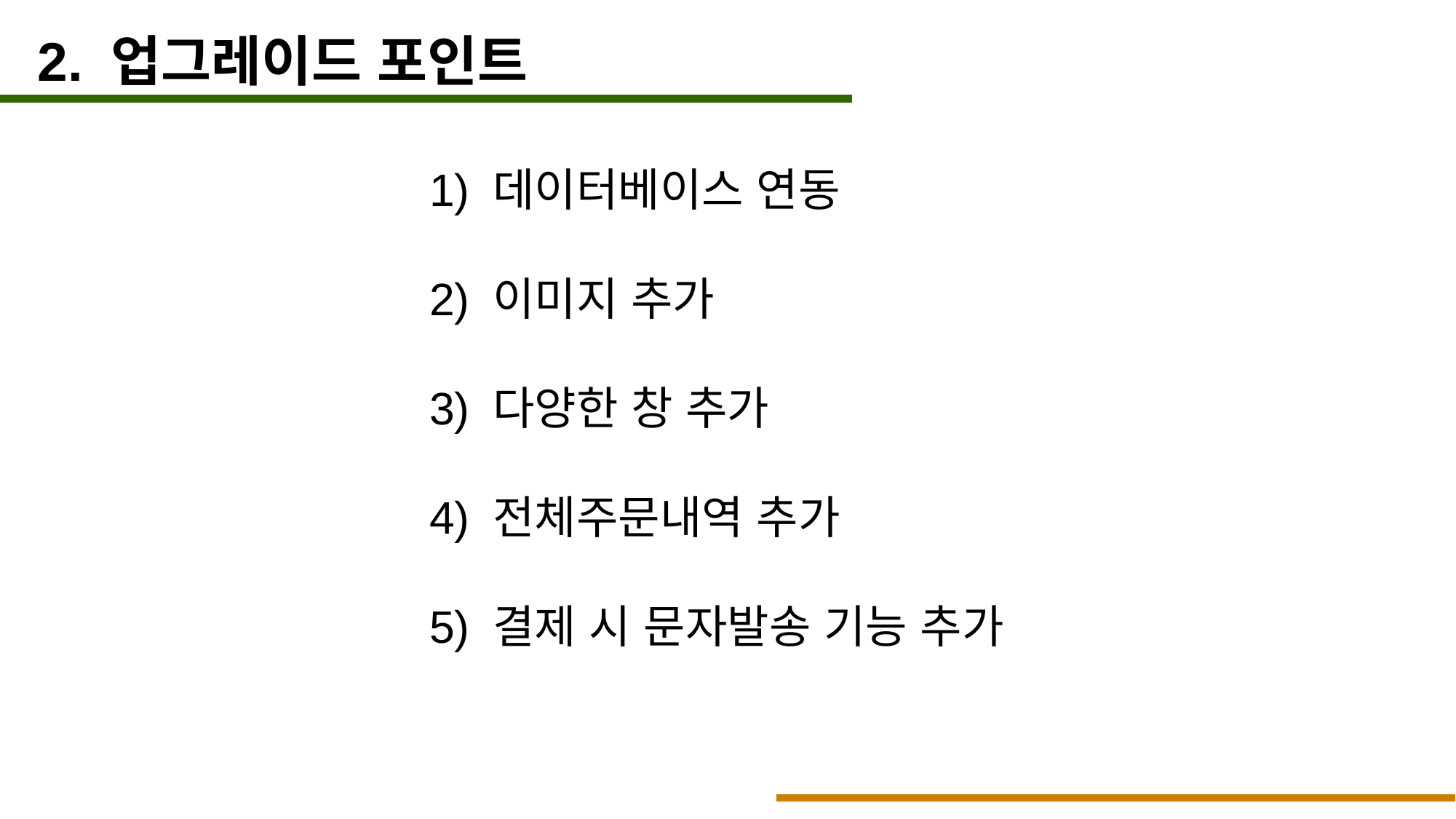

2. 업그레이드 포인트
1) 데이터베이스 연동

2) 이미지 추가

3) 다양한 창 추가

4) 전체주문내역 추가

5) 결제 시 문자발송 기능 추가